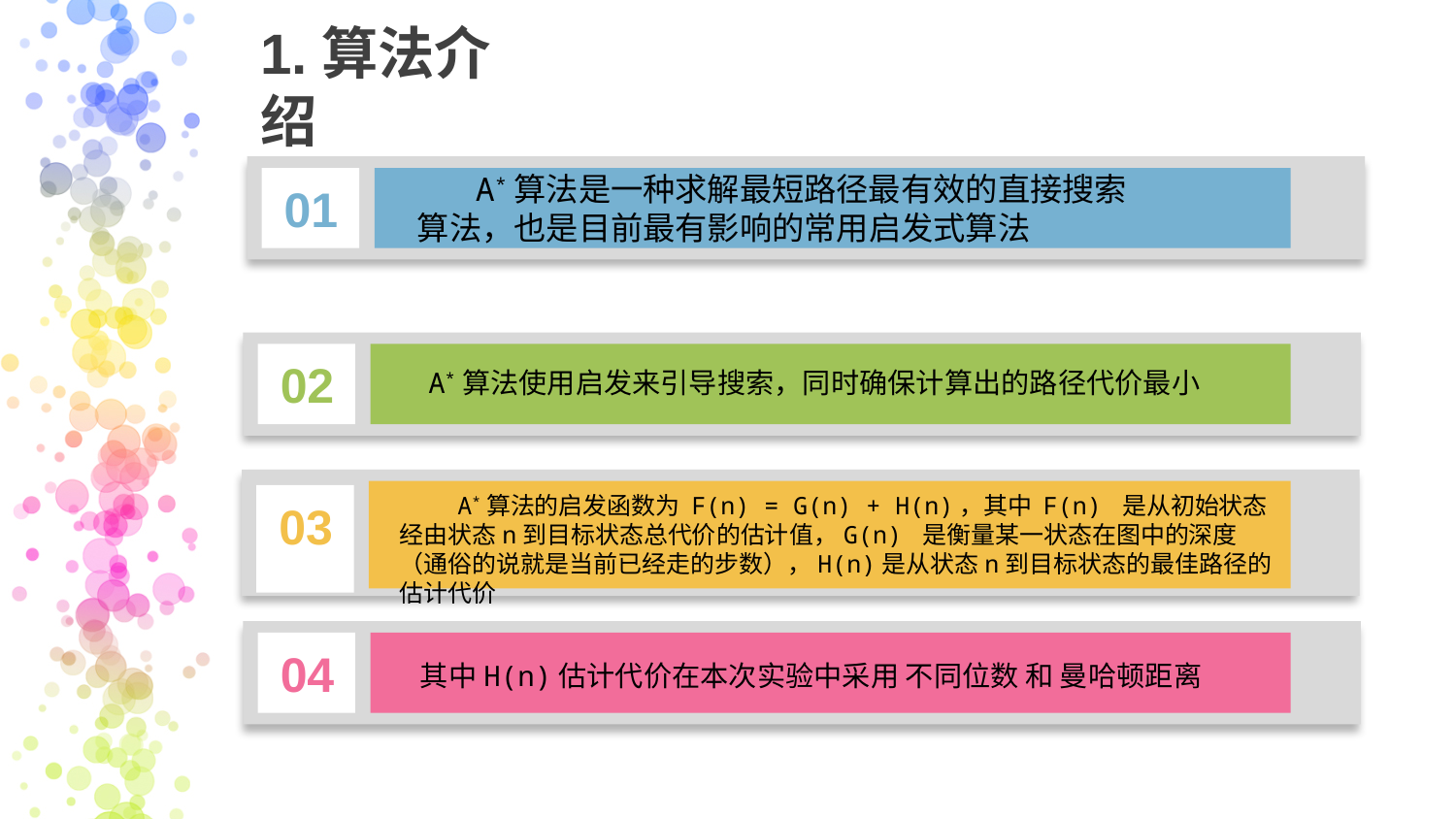

# 1.算法介绍

   A*算法是一种求解最短路径最有效的直接搜索算法，也是目前最有影响的常用启发式算法

01

02
A*算法使用启发来引导搜索，同时确保计算出的路径代价最小

    A*算法的启发函数为 F(n) = G(n) + H(n)，其中 F(n) 是从初始状态经由状态n到目标状态总代价的估计值，G(n) 是衡量某一状态在图中的深度（通俗的说就是当前已经走的步数），H(n)是从状态n到目标状态的最佳路径的估计代价

03

04
其中H(n)估计代价在本次实验中采用 不同位数 和 曼哈顿距离